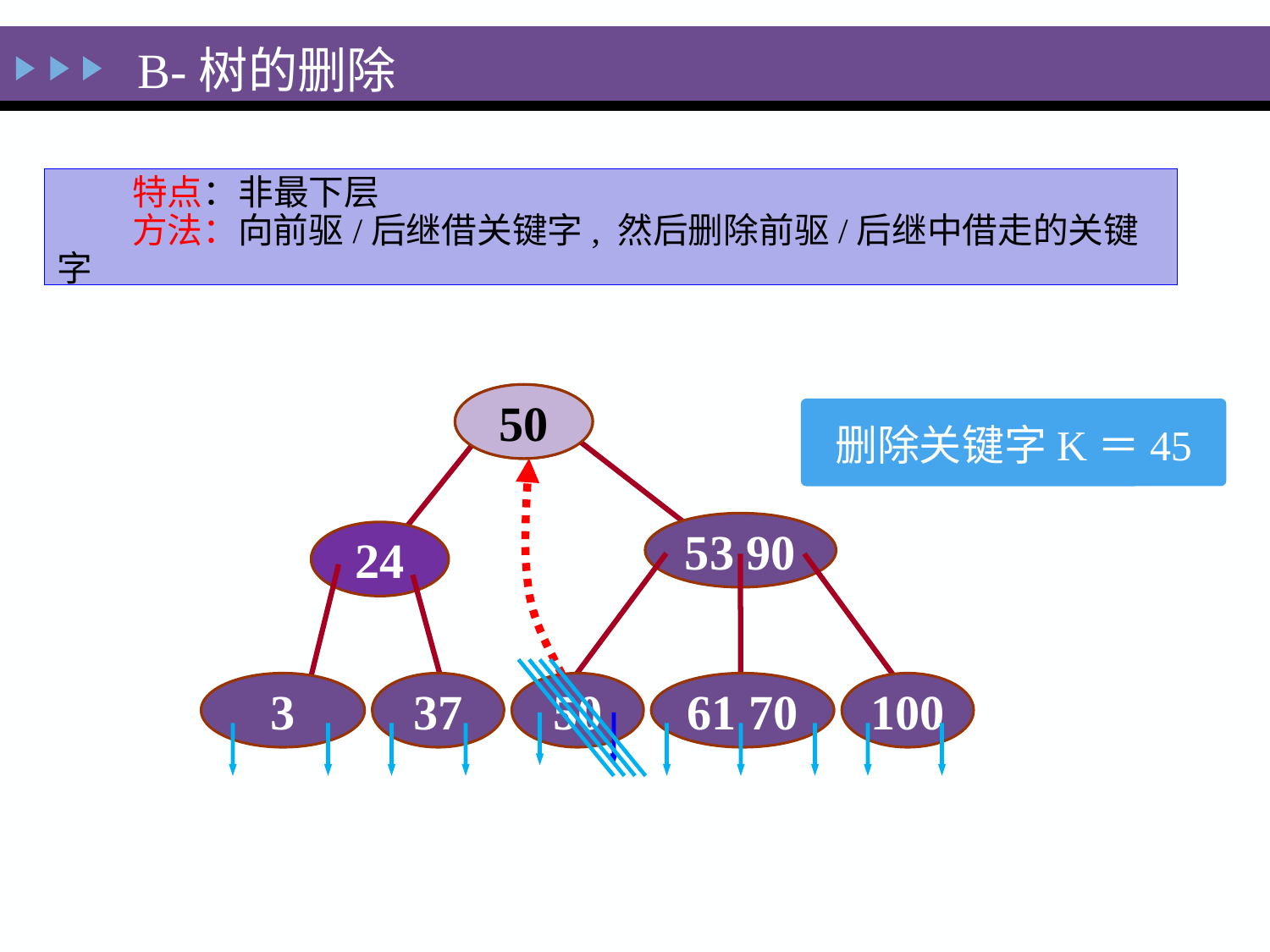

B-树的删除
特点：非最下层
方法：向前驱/后继借关键字, 然后删除前驱/后继中借走的关键字
45
50

删除关键字K＝45

53 90
24

3
37
50
61 70
100